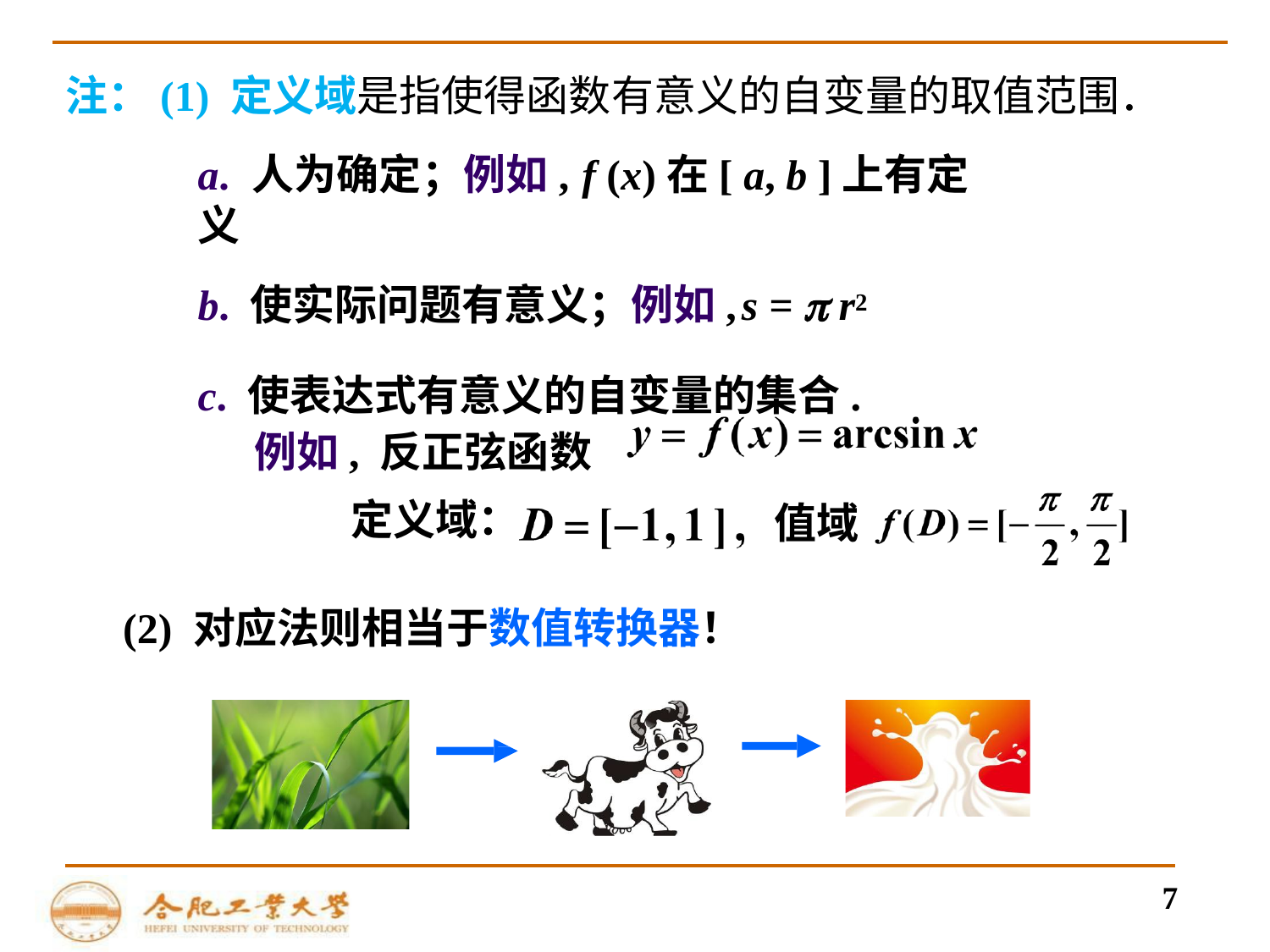

注：(1) 定义域是指使得函数有意义的自变量的取值范围．
a.	人为确定；例如,	f (x)在[ a, b ]上有定义
b. 使实际问题有意义；例如,	s = π r2
c. 使表达式有意义的自变量的集合.
例如, 反正弦函数

定义域：

值域
(2) 对应法则相当于数值转换器！

7